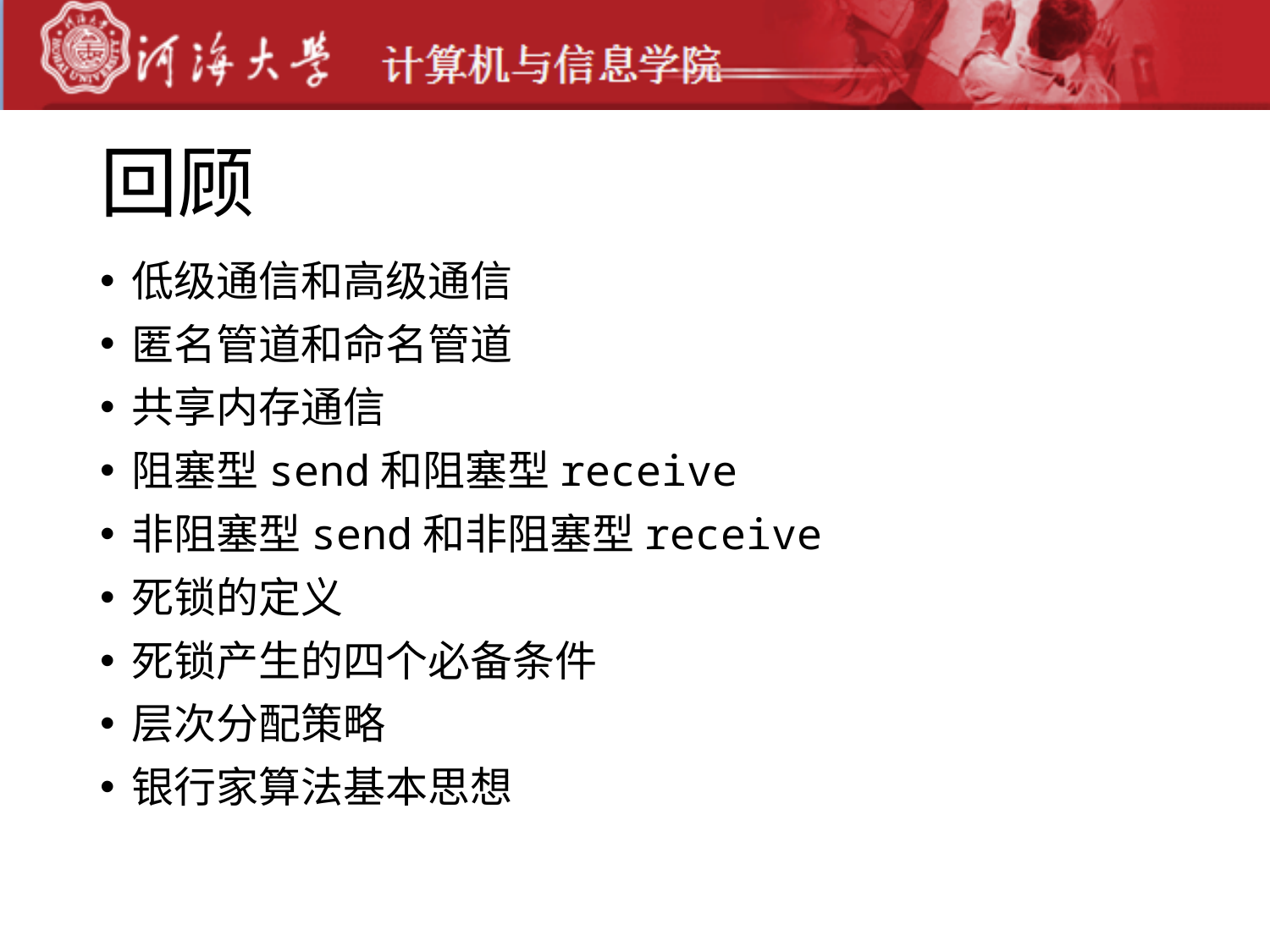

# 回顾
低级通信和高级通信
匿名管道和命名管道
共享内存通信
阻塞型send和阻塞型receive
非阻塞型send和非阻塞型receive
死锁的定义
死锁产生的四个必备条件
层次分配策略
银行家算法基本思想